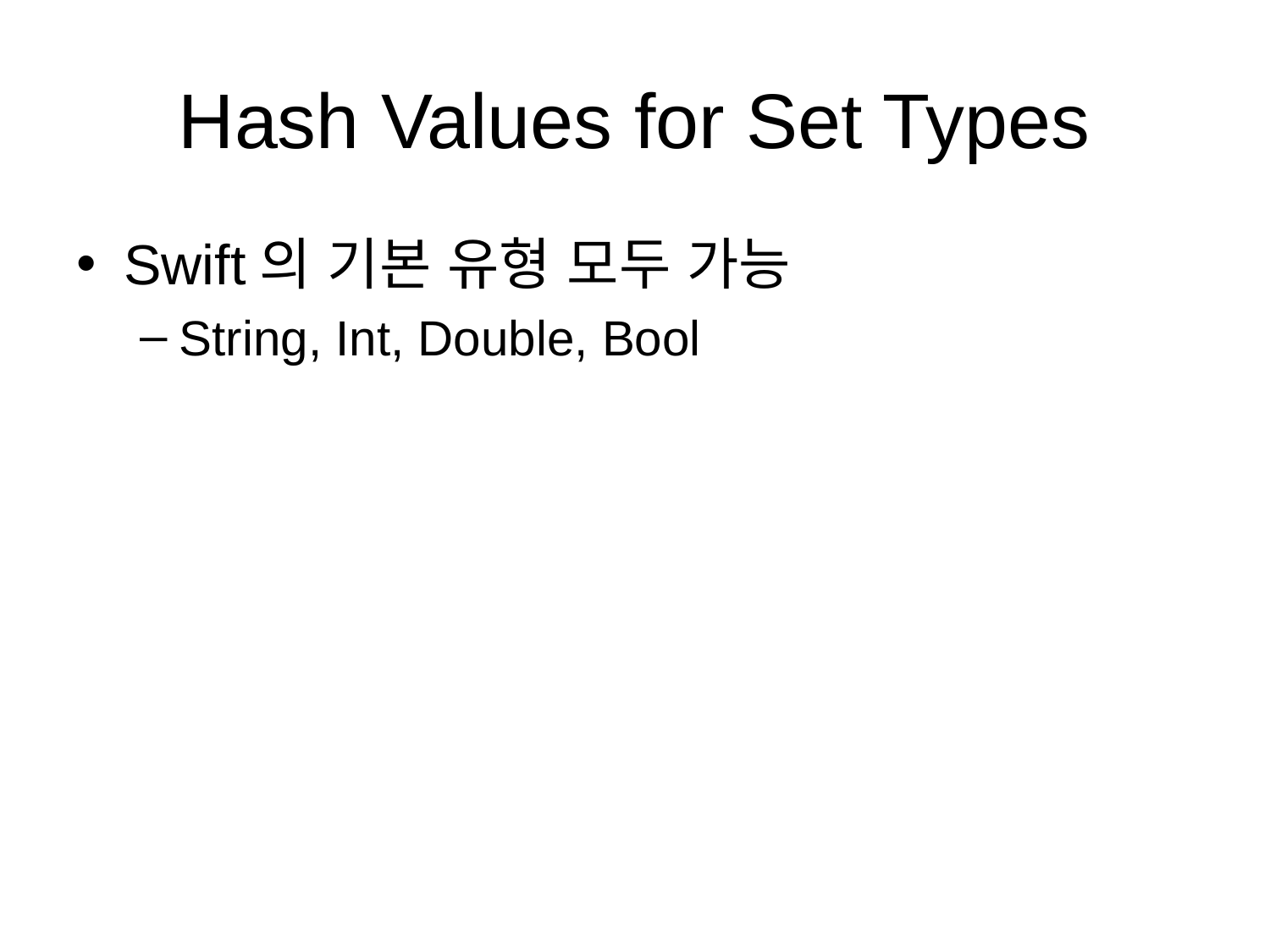

# Hash Values for Set Types
Swift의 기본 유형 모두 가능
String, Int, Double, Bool